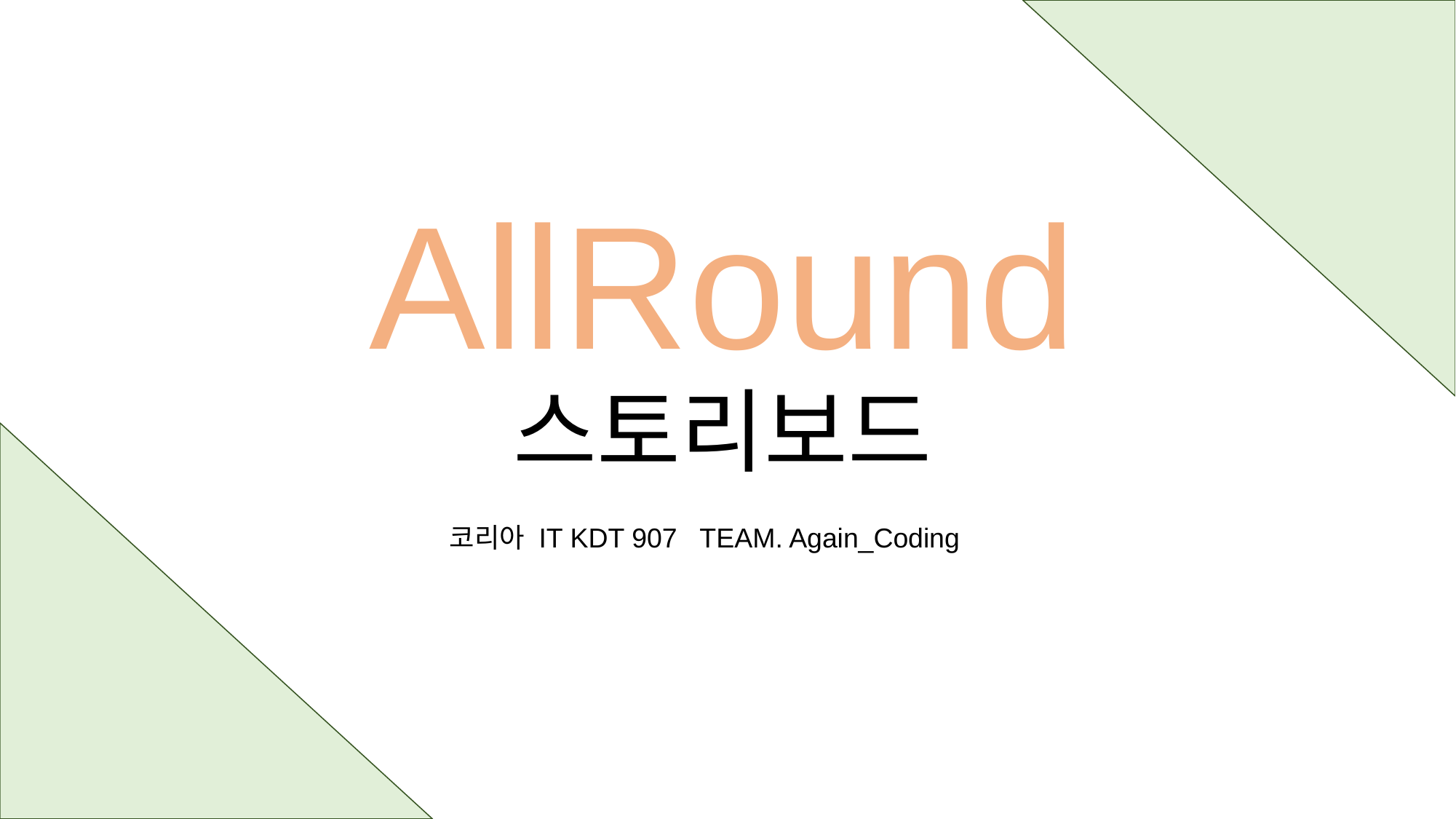

# AllRound 스토리보드

코리아 IT KDT 907   TEAM. Again_Coding